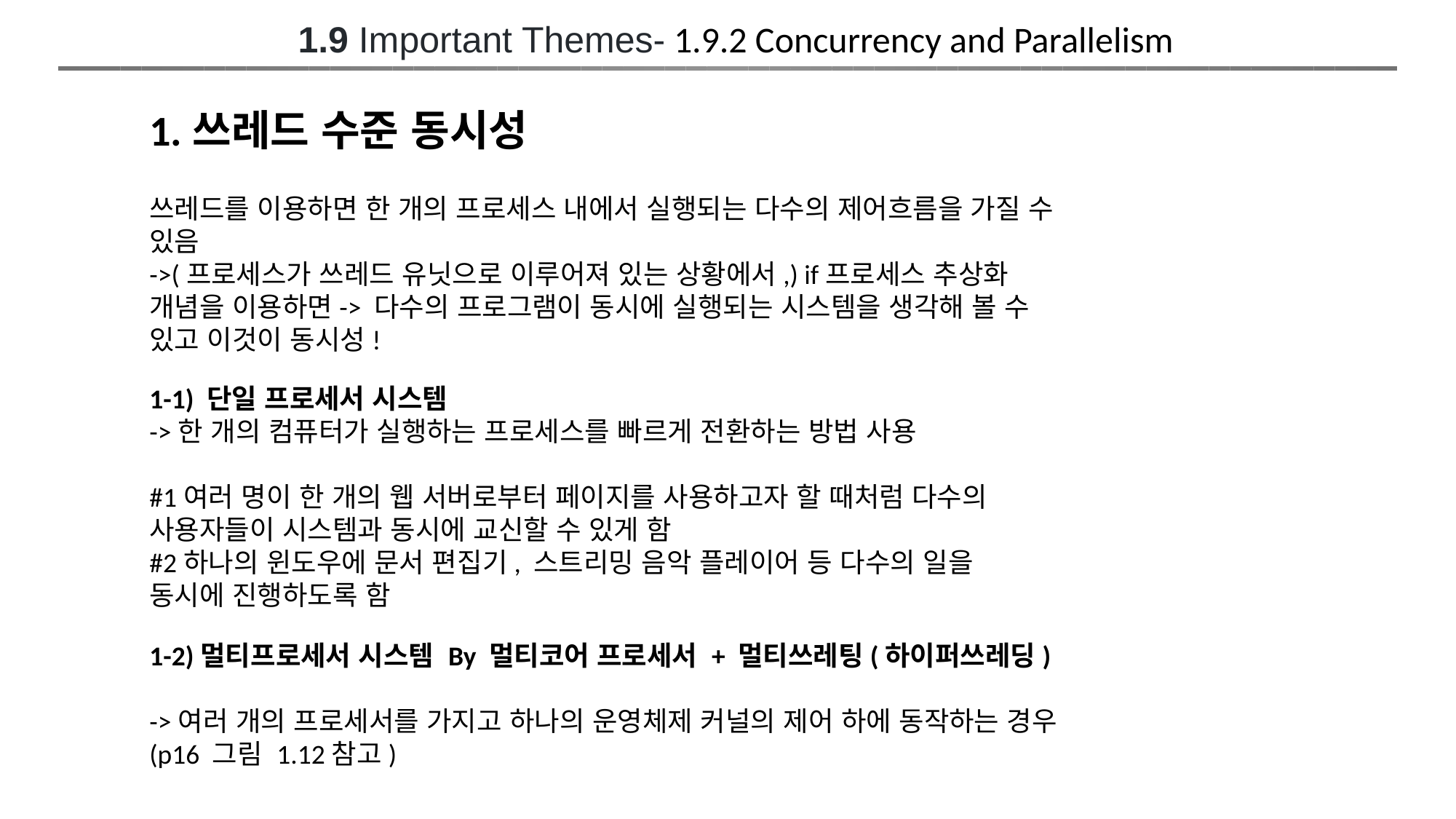

1.9 Important Themes- 1.9.2 Concurrency and Parallelism

1.쓰레드 수준 동시성
쓰레드를 이용하면 한 개의 프로세스 내에서 실행되는 다수의 제어흐름을 가질 수 있음
->(프로세스가 쓰레드 유닛으로 이루어져 있는 상황에서,) if프로세스 추상화 개념을 이용하면-> 다수의 프로그램이 동시에 실행되는 시스템을 생각해 볼 수 있고 이것이 동시성!
1-1) 단일 프로세서 시스템
->한 개의 컴퓨터가 실행하는 프로세스를 빠르게 전환하는 방법 사용

#1여러 명이 한 개의 웹 서버로부터 페이지를 사용하고자 할 때처럼 다수의 사용자들이 시스템과 동시에 교신할 수 있게 함
#2하나의 윈도우에 문서 편집기, 스트리밍 음악 플레이어 등 다수의 일을 동시에 진행하도록 함
1-2)멀티프로세서 시스템 By 멀티코어 프로세서 + 멀티쓰레팅(하이퍼쓰레딩)

->여러 개의 프로세서를 가지고 하나의 운영체제 커널의 제어 하에 동작하는 경우
(p16 그림 1.12참고)